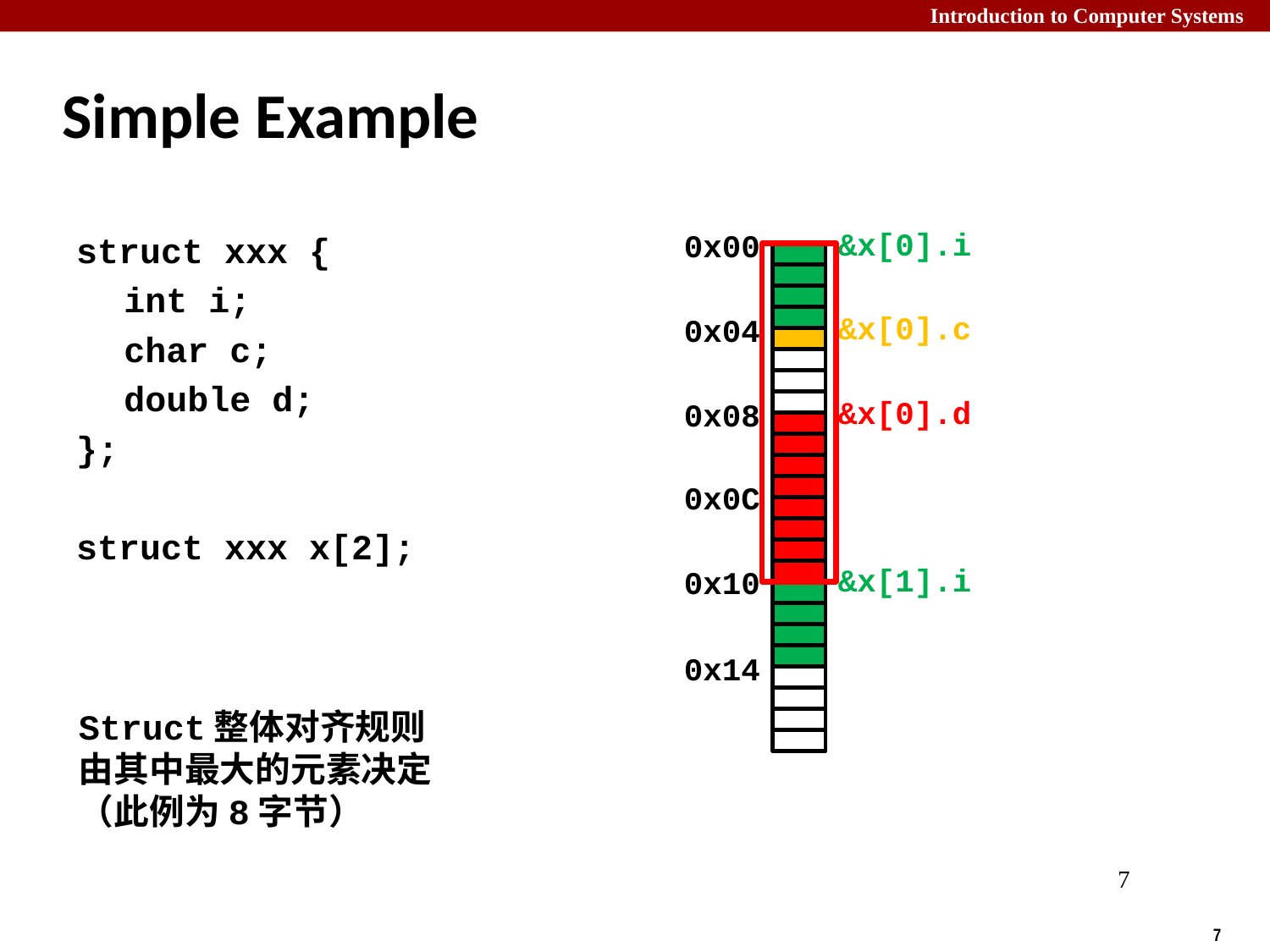

# Simple Example
&x[0].i
0x00

0x04

0x08

0x0C

0x10

0x14

struct xxx {
	int i;
	char c;
	double d;
};

struct xxx x[2];

&x[0].c

&x[0].d

&x[1].i

Struct整体对齐规则
由其中最大的元素决定
（此例为8字节）
7